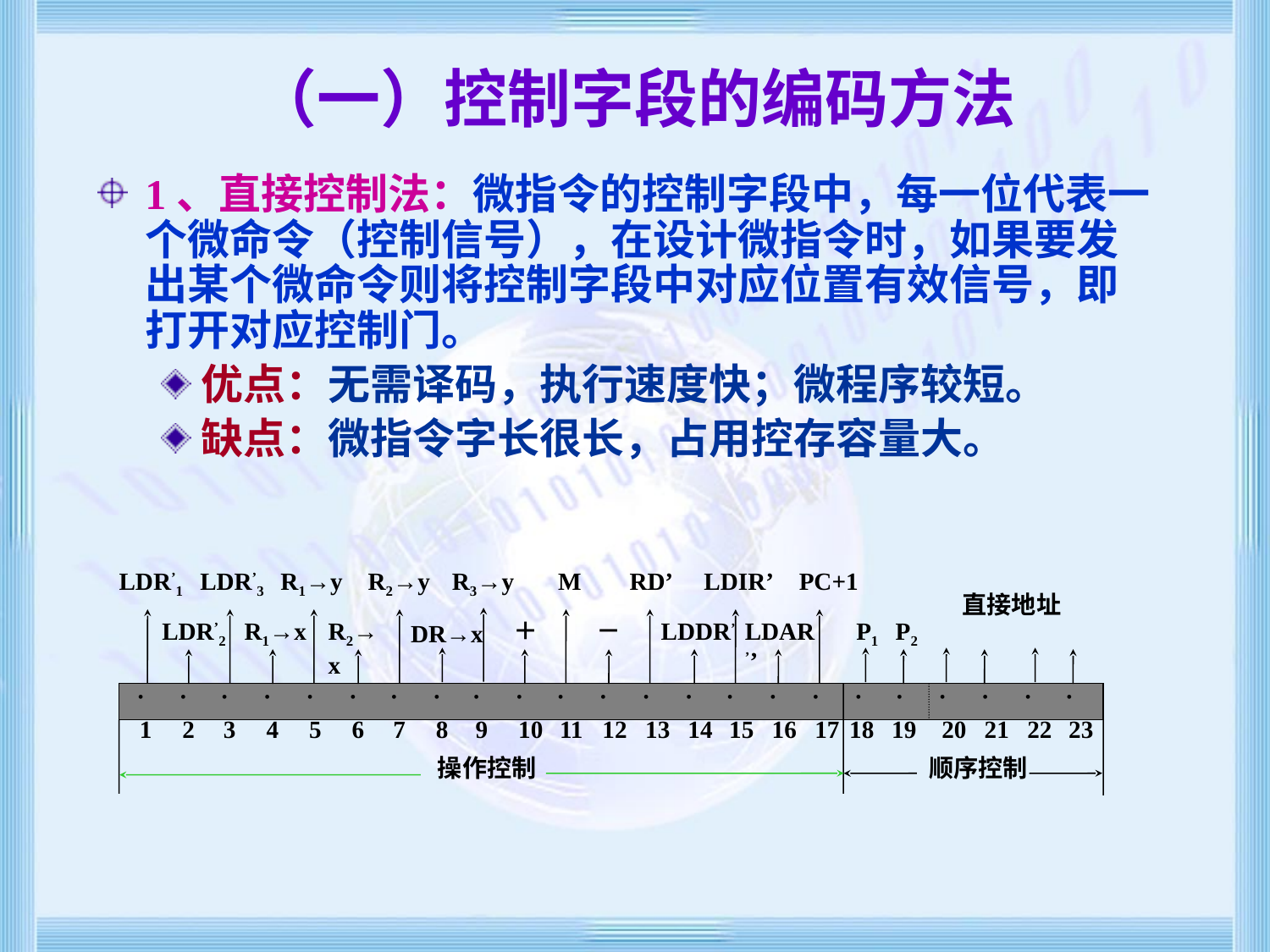

# （一）控制字段的编码方法
1、直接控制法：微指令的控制字段中，每一位代表一个微命令（控制信号），在设计微指令时，如果要发出某个微命令则将控制字段中对应位置有效信号，即打开对应控制门。
优点：无需译码，执行速度快；微程序较短。
缺点：微指令字长很长，占用控存容量大。
LDR’1
LDR’3
R1→y
R2→y
R3→y
M
RD’
LDIR’
PC+1
直接地址

LDR’2
R1→x
R2→x
＋
－
LDDR’
LDAR’’
P1
P2
DR→x

·
·
·
·
·
·
·
·
·
·
·
·
·
·
·
·
·
·
·
·
·
·
·

1
2
3
4
5
6
7
8
9
10
11
12
13
14
15
16
17
18
19
20
21
22
23

操作控制
顺序控制

34